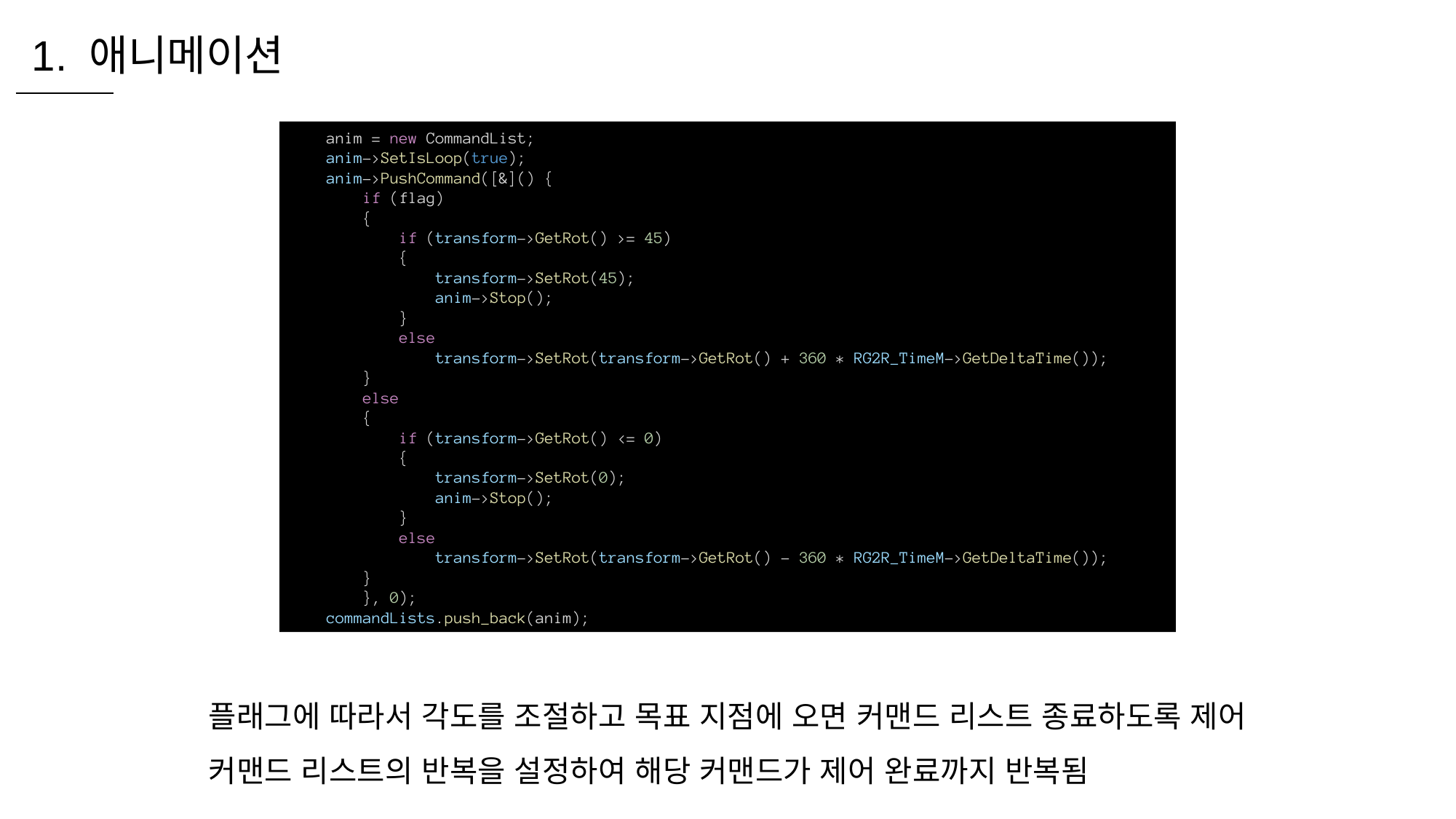

1. 애니메이션
    anim = new CommandList;
    anim->SetIsLoop(true);
    anim->PushCommand([&]() {
        if (flag)
        {
            if (transform->GetRot() >= 45)
            {
                transform->SetRot(45);
                anim->Stop();
            }
            else
                transform->SetRot(transform->GetRot() + 360 * RG2R_TimeM->GetDeltaTime());
        }
        else
        {
            if (transform->GetRot() <= 0)
            {
                transform->SetRot(0);
                anim->Stop();
            }
            else
                transform->SetRot(transform->GetRot() - 360 * RG2R_TimeM->GetDeltaTime());
        }
        }, 0);
    commandLists.push_back(anim);
플래그에 따라서 각도를 조절하고 목표 지점에 오면 커맨드 리스트 종료하도록 제어
커맨드 리스트의 반복을 설정하여 해당 커맨드가 제어 완료까지 반복됨